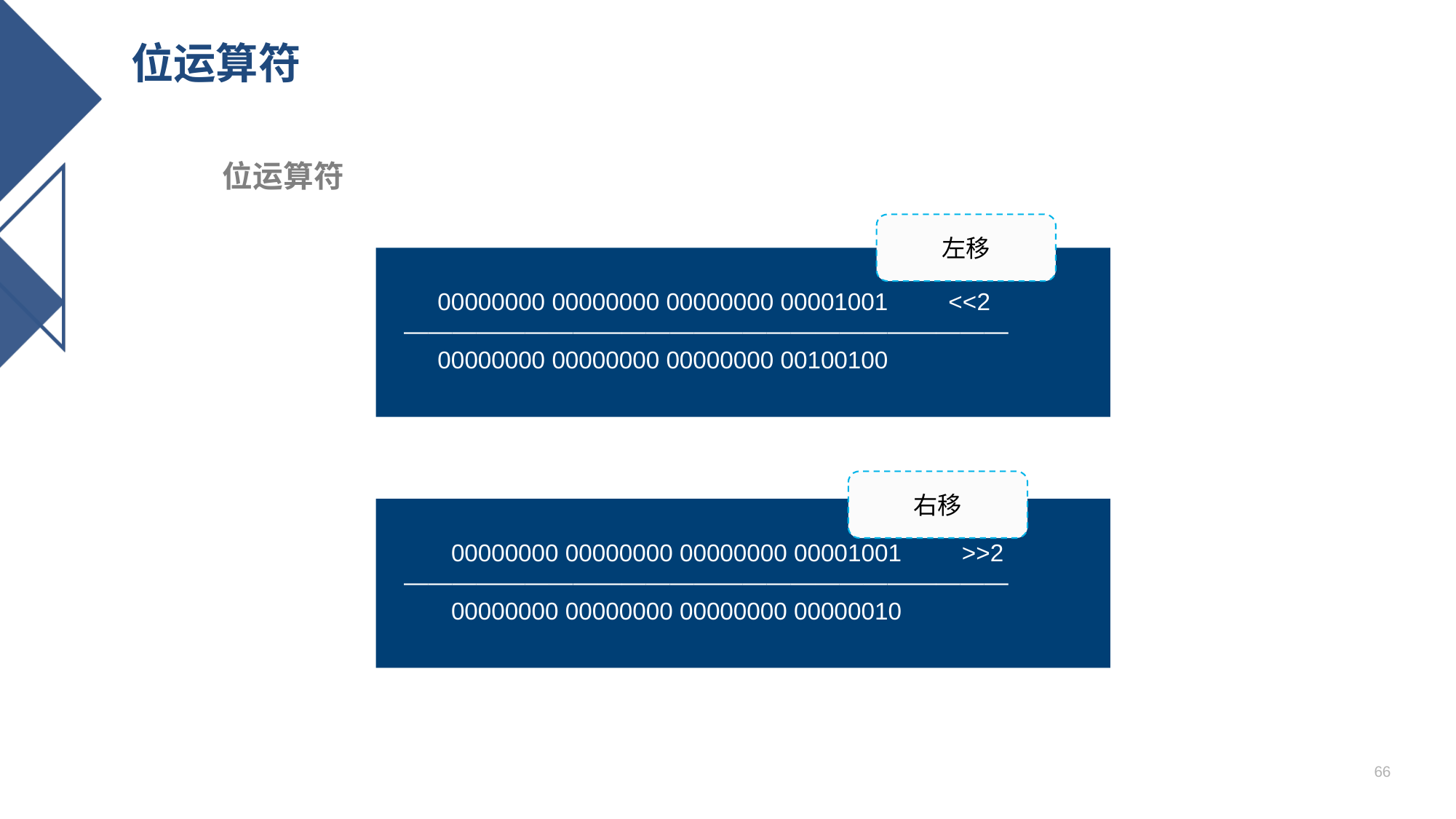

# 位运算符
位运算符
左移

     00000000 00000000 00000000 00001001         <<2
—————————————————————————
     00000000 00000000 00000000 00100100
右移

       00000000 00000000 00000000 00001001         >>2
—————————————————————————
       00000000 00000000 00000000 00000010
66